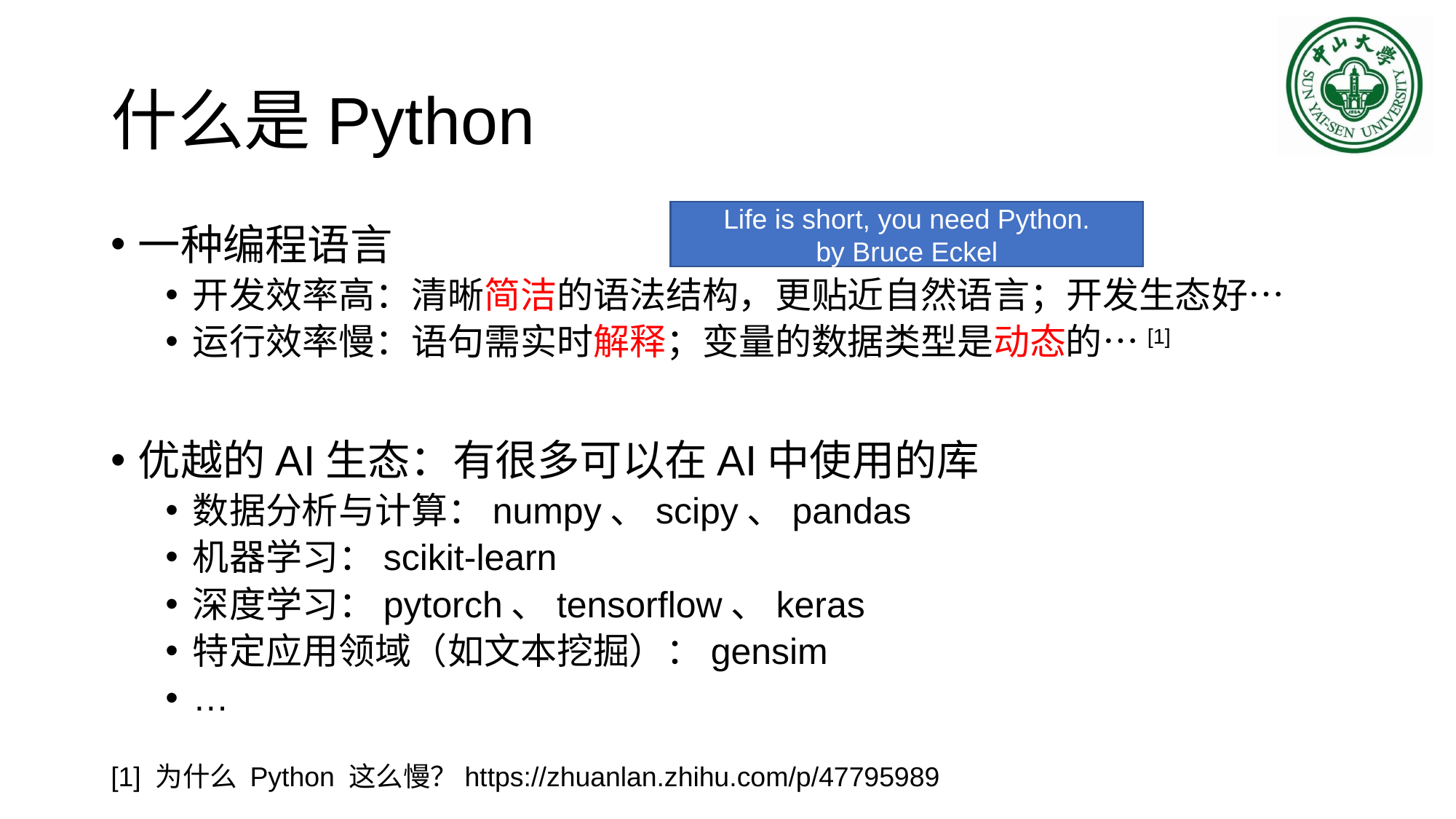

# 什么是Python
Life is short, you need Python.
by Bruce Eckel
一种编程语言
开发效率高：清晰简洁的语法结构，更贴近自然语言；开发生态好…
运行效率慢：语句需实时解释；变量的数据类型是动态的…[1]

优越的AI生态：有很多可以在AI中使用的库
数据分析与计算：numpy、scipy、pandas
机器学习：scikit-learn
深度学习：pytorch、tensorflow、keras
特定应用领域（如文本挖掘）：gensim
…
[1] 为什么 Python 这么慢？https://zhuanlan.zhihu.com/p/47795989